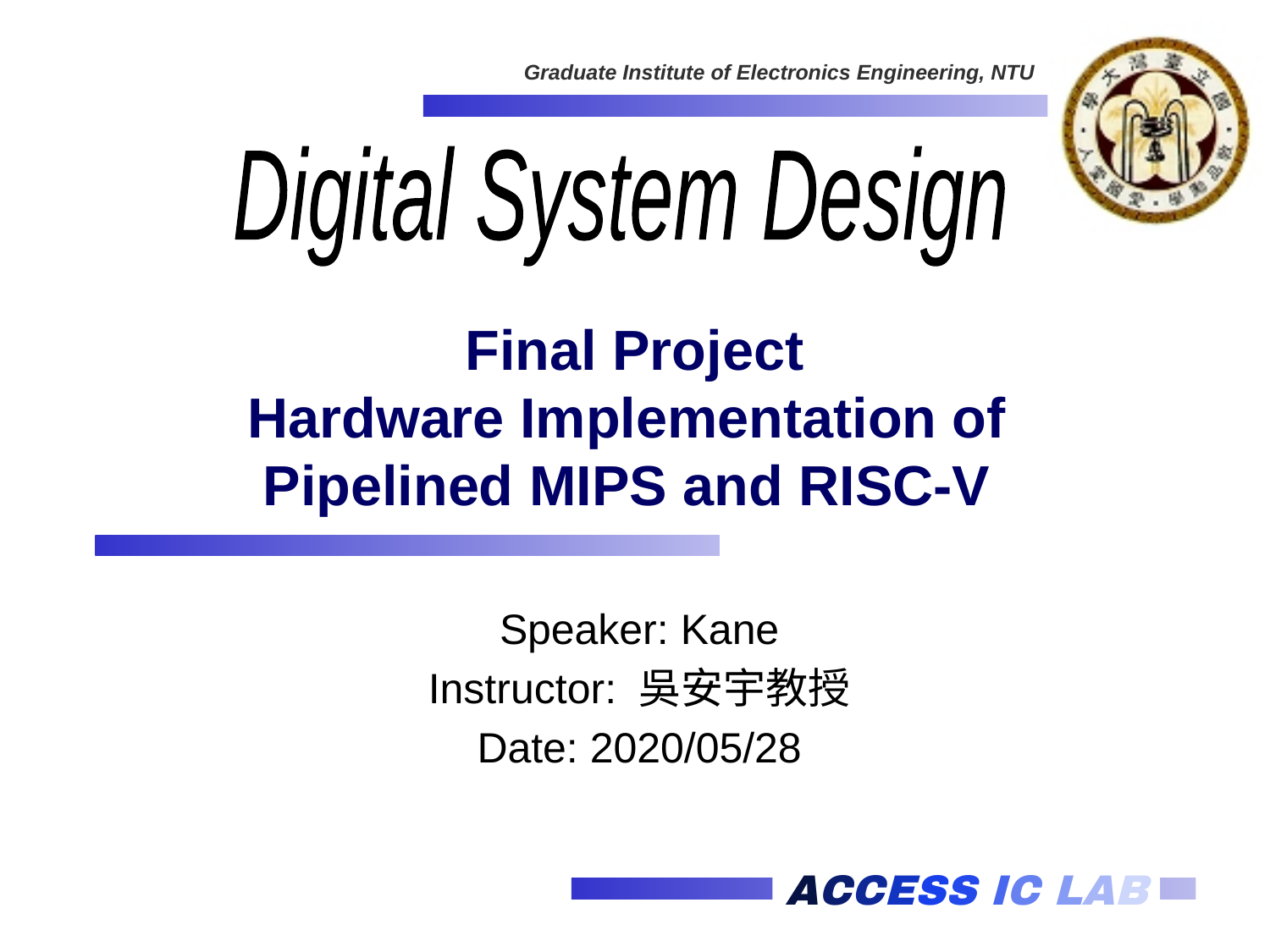

Digital System Design
# Final Project Hardware Implementation of Pipelined MIPS and RISC-V
Speaker: Kane
Instructor: 吳安宇教授
Date: 2020/05/28